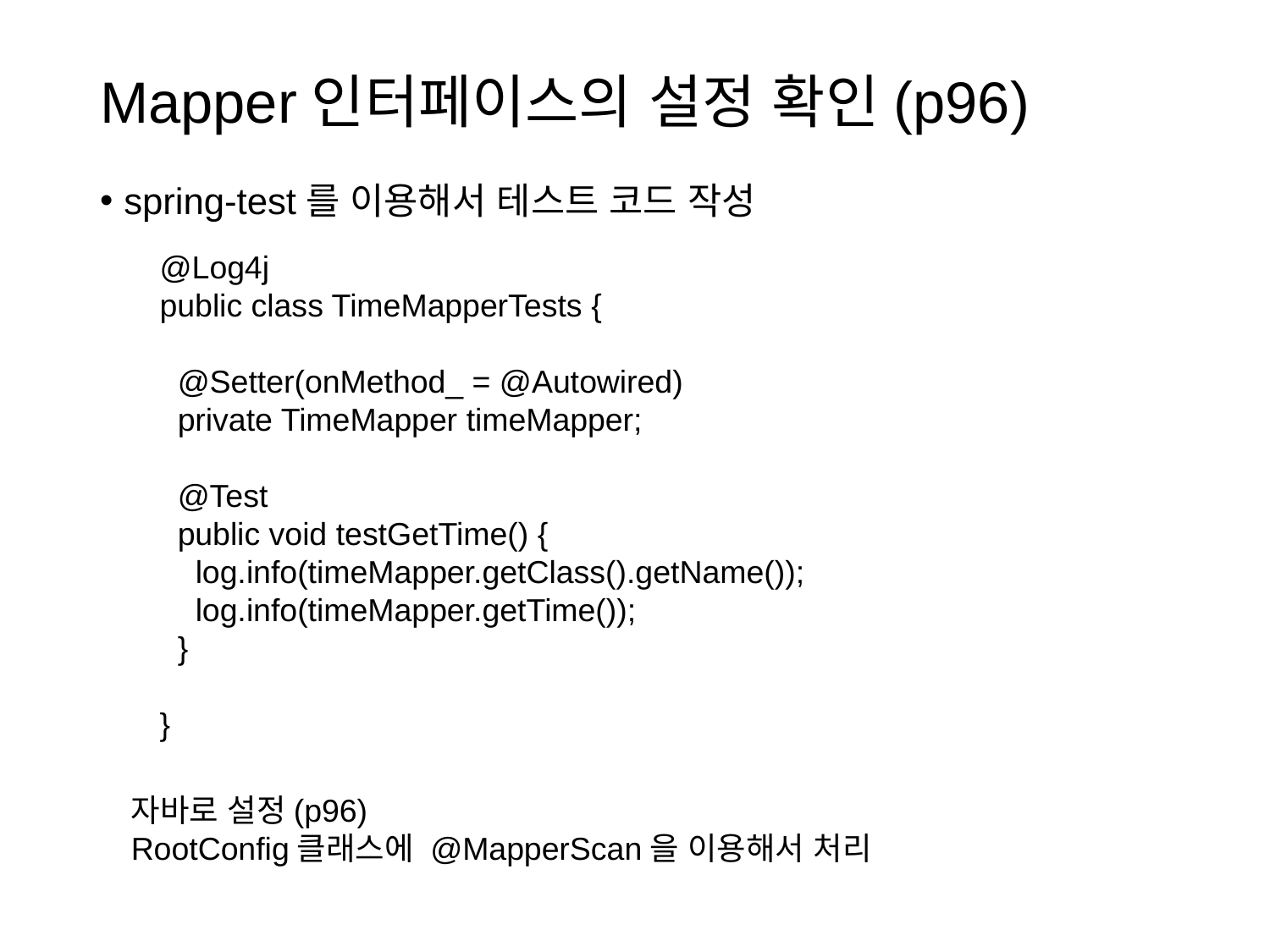

# Mapper인터페이스의 설정 확인(p96)
spring-test를 이용해서 테스트 코드 작성
@Log4j
public class TimeMapperTests {

  @Setter(onMethod_ = @Autowired)
  private TimeMapper timeMapper;

  @Test
  public void testGetTime() {
    log.info(timeMapper.getClass().getName());
    log.info(timeMapper.getTime());
  }

}

자바로 설정(p96)
RootConfig클래스에 @MapperScan을 이용해서 처리